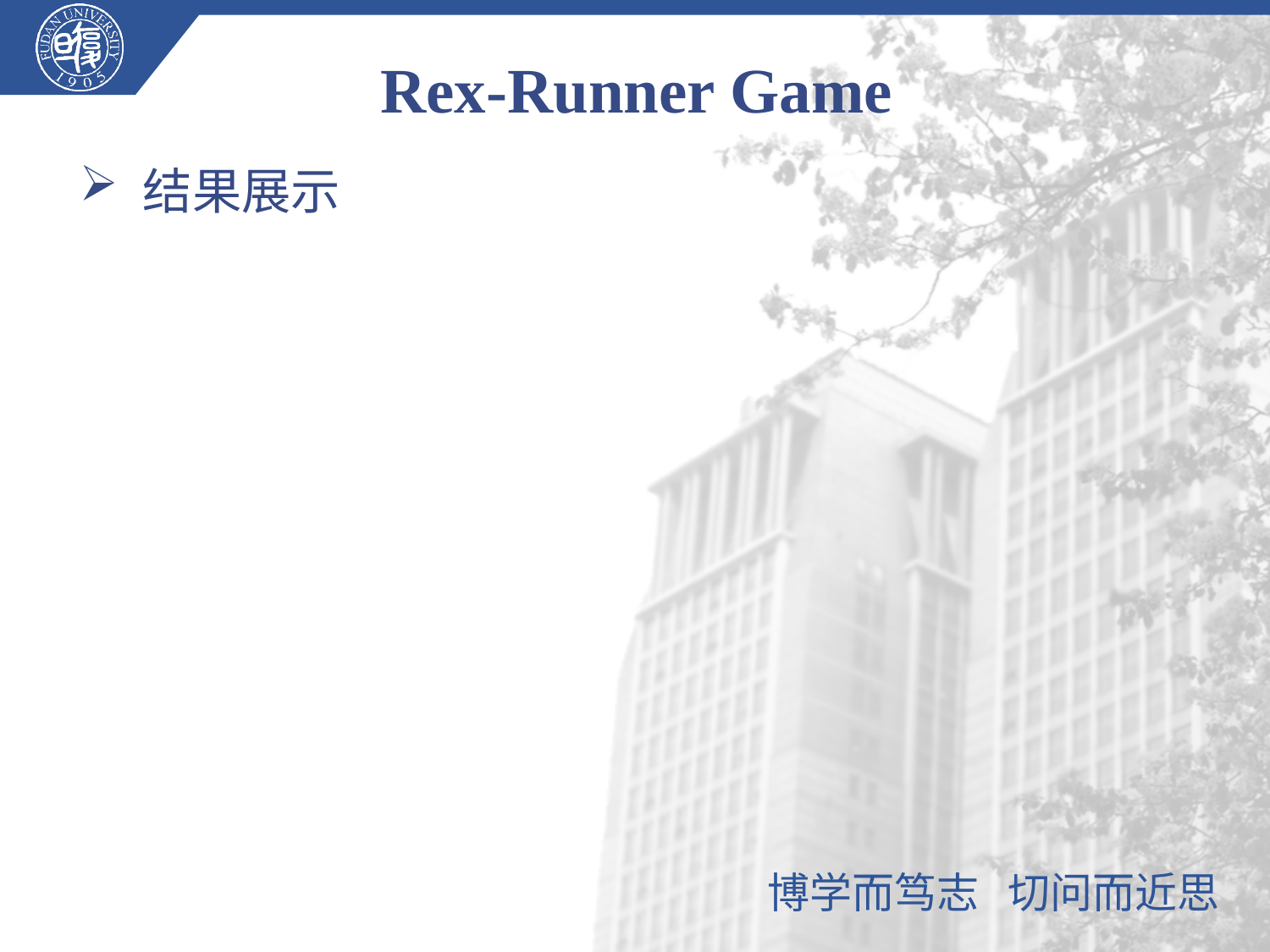

# Rex-Runner Game
结果展示
博学而笃志   切问而近思
17